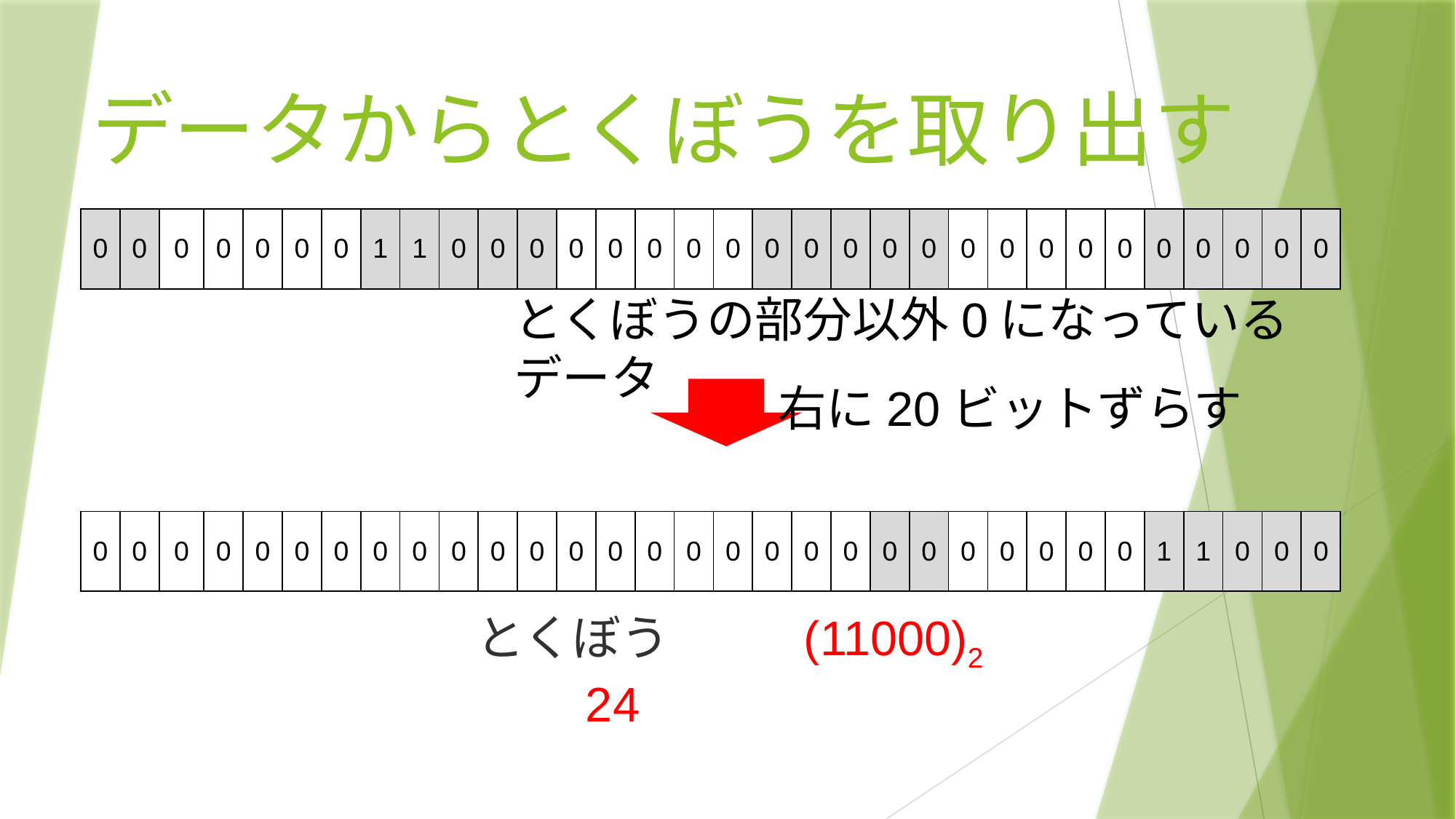

# データからとくぼうを取り出す

| 0 | 0 | 0 | 0 | 0 | 0 | 0 | 1 | 1 | 0 | 0 | 0 | 0 | 0 | 0 | 0 | 0 | 0 | 0 | 0 | 0 | 0 | 0 | 0 | 0 | 0 | 0 | 0 | 0 | 0 | 0 | 0 |
| --- | --- | --- | --- | --- | --- | --- | --- | --- | --- | --- | --- | --- | --- | --- | --- | --- | --- | --- | --- | --- | --- | --- | --- | --- | --- | --- | --- | --- | --- | --- | --- |
とくぼうの部分以外0になっているデータ
右に20ビットずらす

| 0 | 0 | 0 | 0 | 0 | 0 | 0 | 0 | 0 | 0 | 0 | 0 | 0 | 0 | 0 | 0 | 0 | 0 | 0 | 0 | 0 | 0 | 0 | 0 | 0 | 0 | 0 | 1 | 1 | 0 | 0 | 0 |
| --- | --- | --- | --- | --- | --- | --- | --- | --- | --- | --- | --- | --- | --- | --- | --- | --- | --- | --- | --- | --- | --- | --- | --- | --- | --- | --- | --- | --- | --- | --- | --- |
とくぼう		(11000)2		24